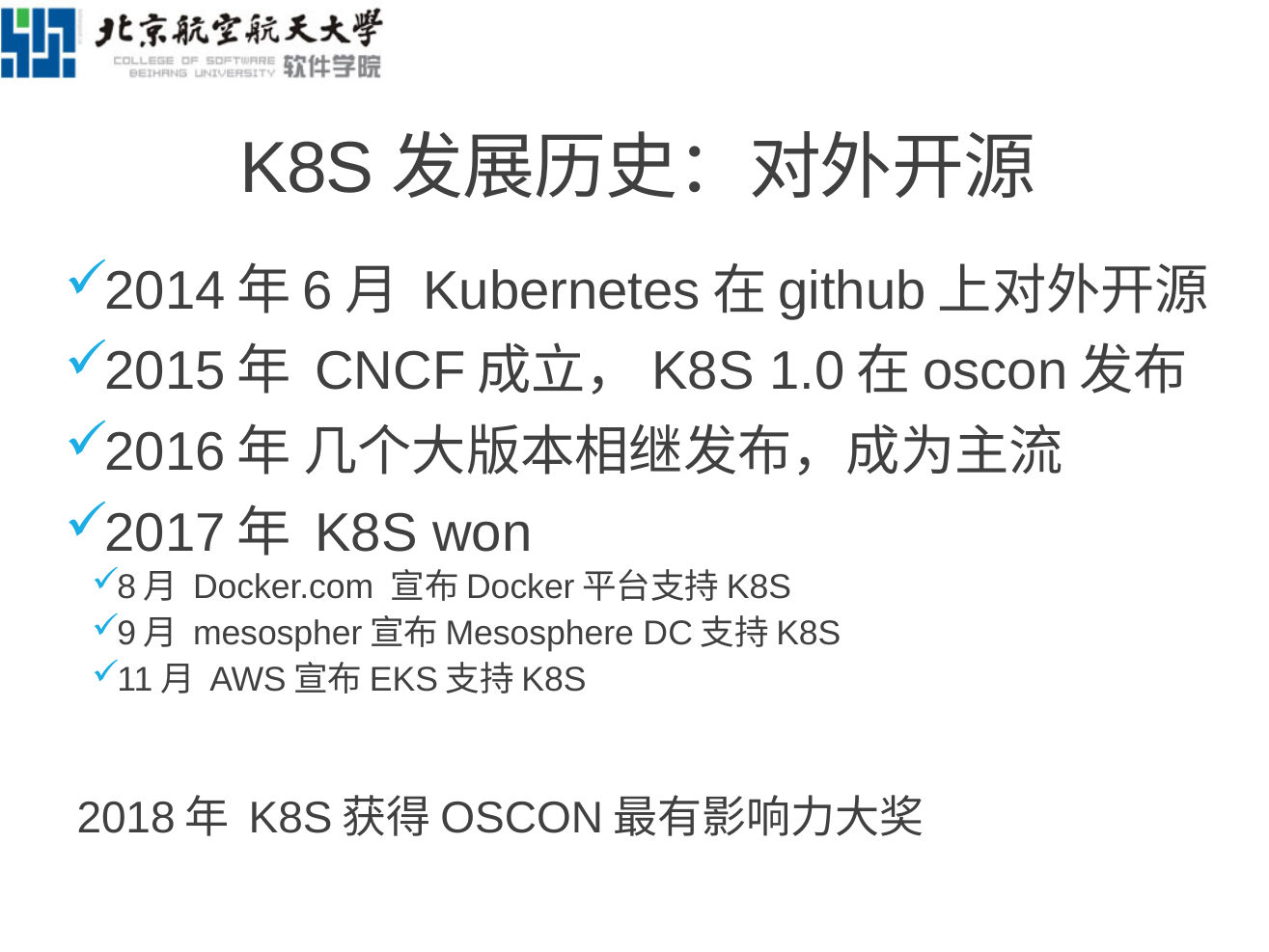

# K8S发展历史：对外开源
2014年6月 Kubernetes在github上对外开源
2015年 CNCF成立，K8S 1.0在oscon发布
2016年 几个大版本相继发布，成为主流
2017年 K8S won
8月 Docker.com 宣布Docker平台支持K8S
9月 mesospher宣布Mesosphere DC支持K8S
11月 AWS宣布EKS支持K8S

2018年 K8S获得OSCON最有影响力大奖